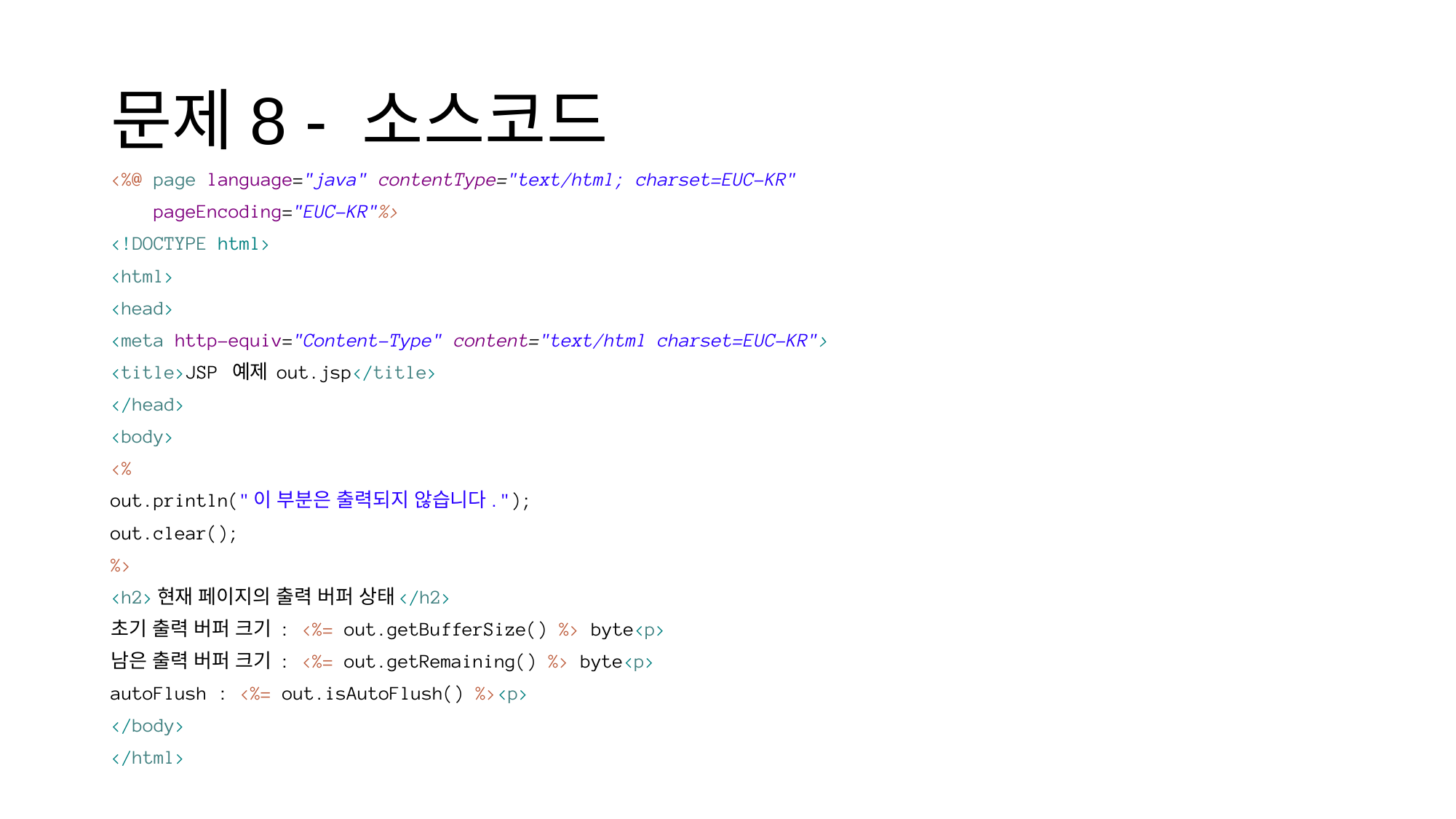

# 문제8 - 소스코드
<%@ page language="java" contentType="text/html; charset=EUC-KR"
    pageEncoding="EUC-KR"%>
<!DOCTYPE html>
<html>
<head>
<meta http-equiv="Content-Type" content="text/html charset=EUC-KR">
<title>JSP 예제 out.jsp</title>
</head>
<body>
<%
out.println("이 부분은 출력되지 않습니다.");
out.clear();
%>
<h2>현재 페이지의 출력 버퍼 상태</h2>
초기 출력 버퍼 크기 : <%= out.getBufferSize() %> byte<p>
남은 출력 버퍼 크기 : <%= out.getRemaining() %> byte<p>
autoFlush : <%= out.isAutoFlush() %><p>
</body>
</html>